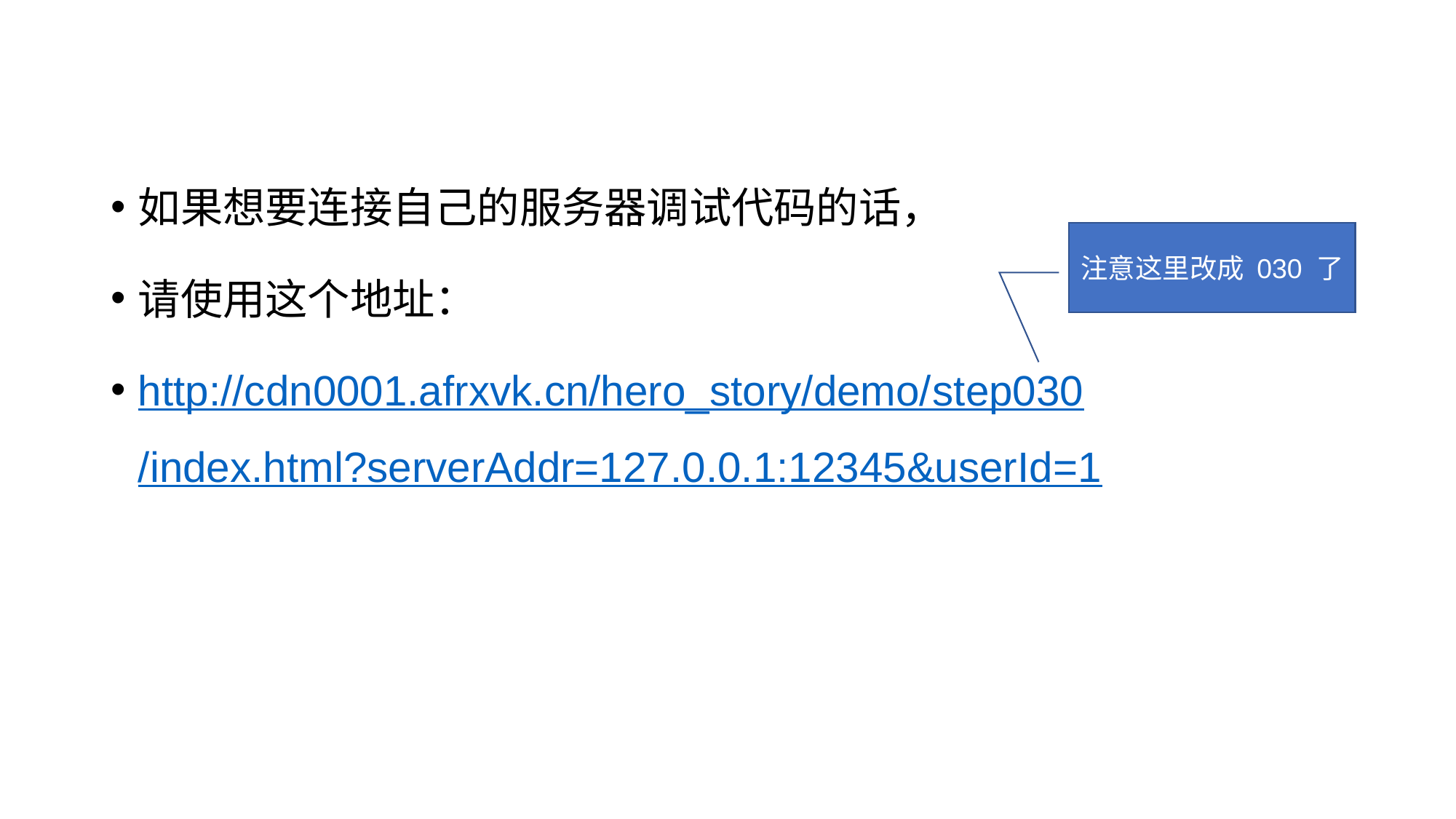

如果想要连接自己的服务器调试代码的话，
请使用这个地址：
http://cdn0001.afrxvk.cn/hero_story/demo/step030/index.html?serverAddr=127.0.0.1:12345&userId=1
注意这里改成 030 了